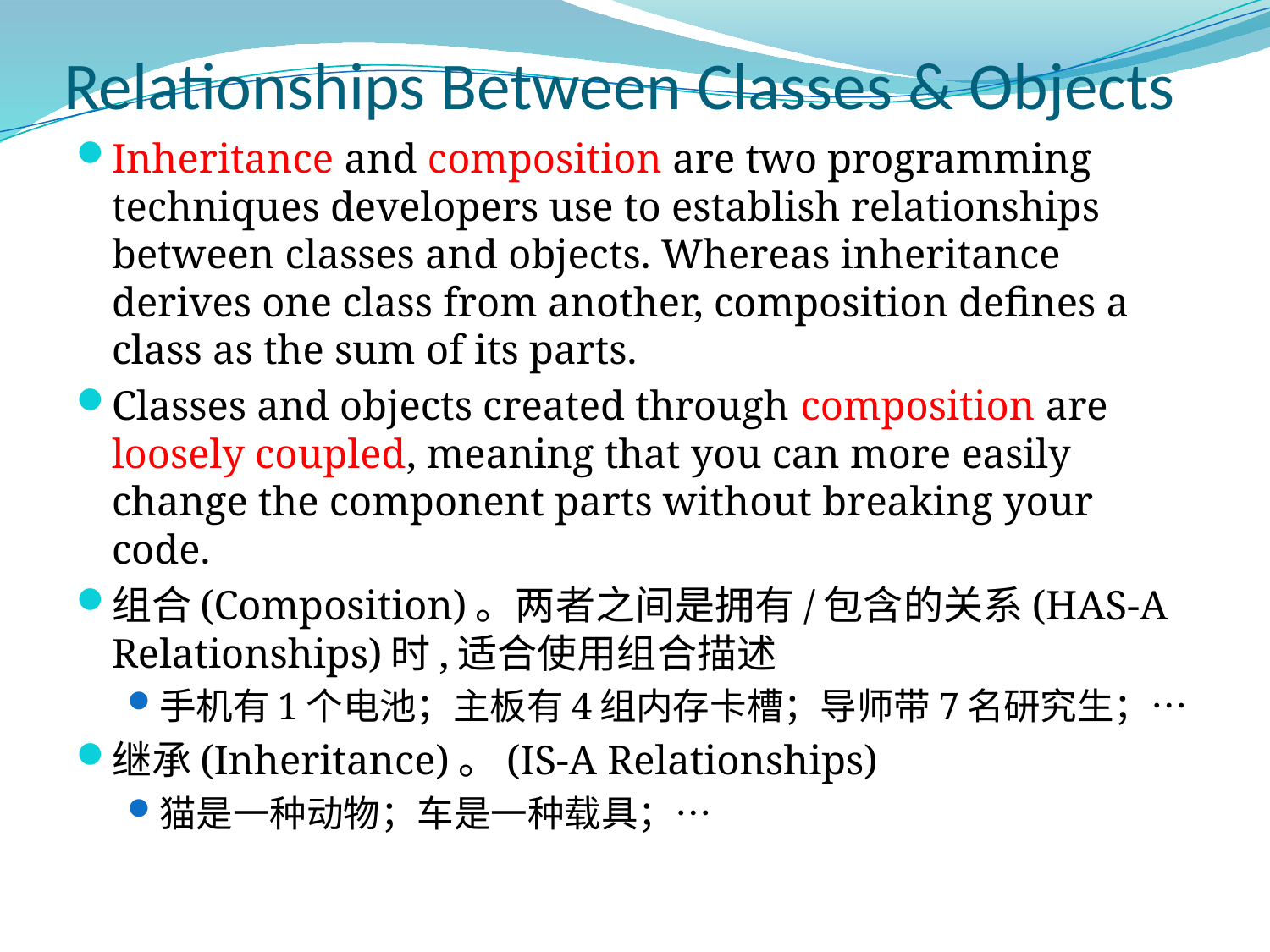

# Relationships Between Classes & Objects
Inheritance and composition are two programming techniques developers use to establish relationships between classes and objects. Whereas inheritance derives one class from another, composition defines a class as the sum of its parts.
Classes and objects created through composition are loosely coupled, meaning that you can more easily change the component parts without breaking your code.
组合(Composition)。两者之间是拥有/包含的关系(HAS-A Relationships)时,适合使用组合描述
手机有1个电池；主板有4组内存卡槽；导师带7名研究生；…
继承(Inheritance)。(IS-A Relationships)
猫是一种动物；车是一种载具；…
10